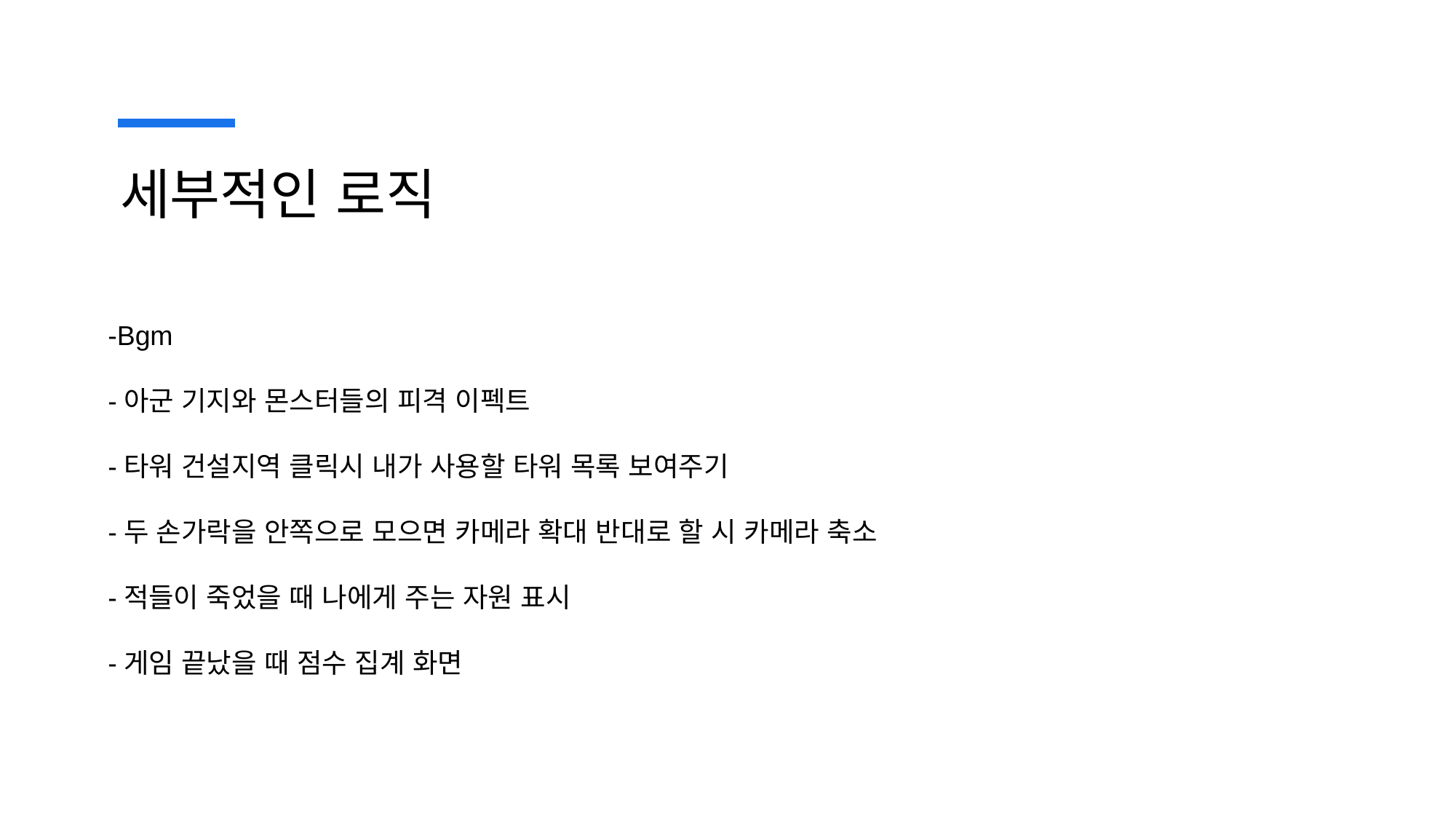

# 세부적인 로직
-Bgm

-아군 기지와 몬스터들의 피격 이펙트

-타워 건설지역 클릭시 내가 사용할 타워 목록 보여주기

-두 손가락을 안쪽으로 모으면 카메라 확대 반대로 할 시 카메라 축소

-적들이 죽었을 때 나에게 주는 자원 표시

-게임 끝났을 때 점수 집계 화면